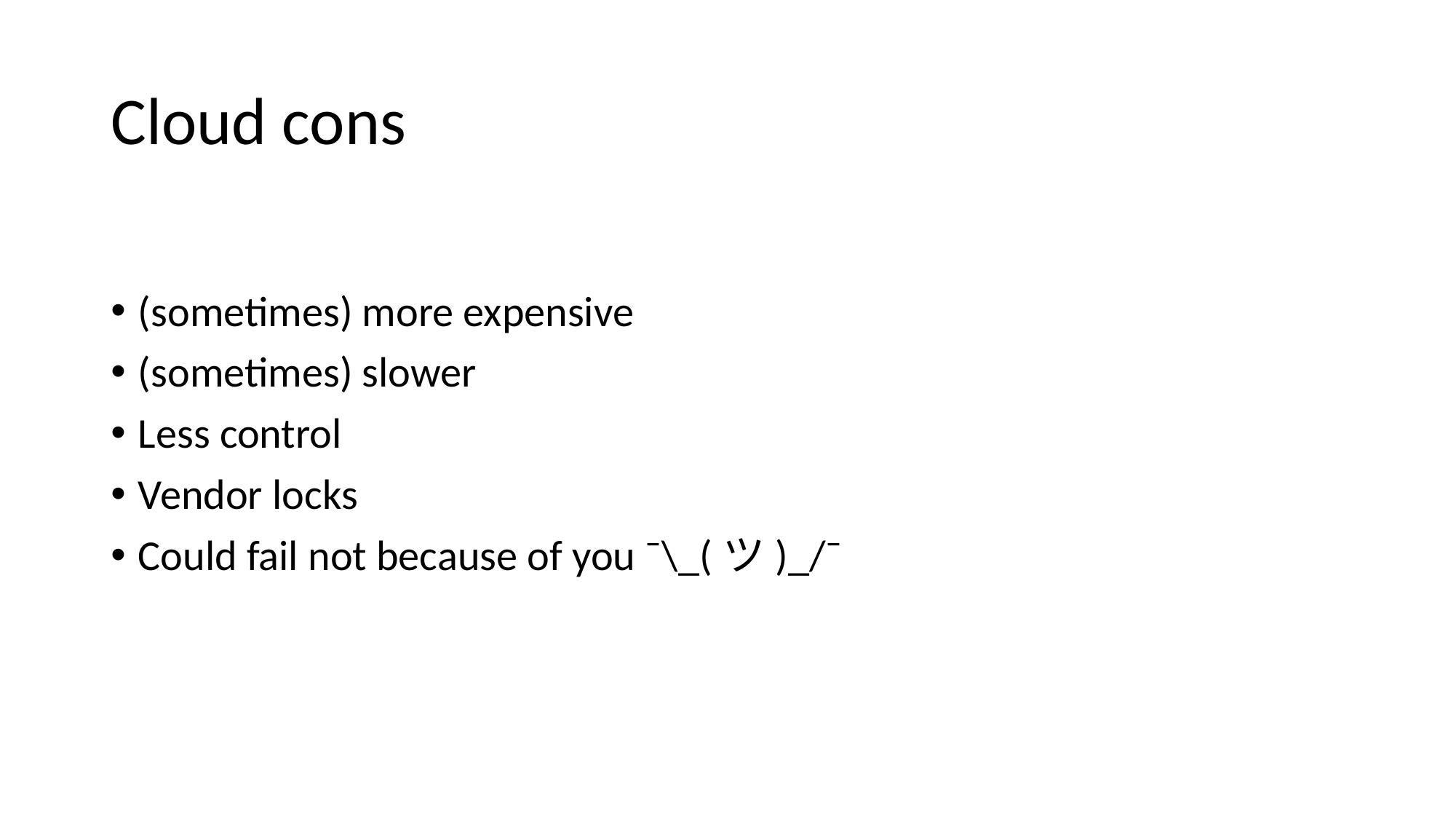

# Cloud cons

(sometimes) more expensive
(sometimes) slower
Less control
Vendor locks
Could fail not because of you ¯\_(ツ)_/¯